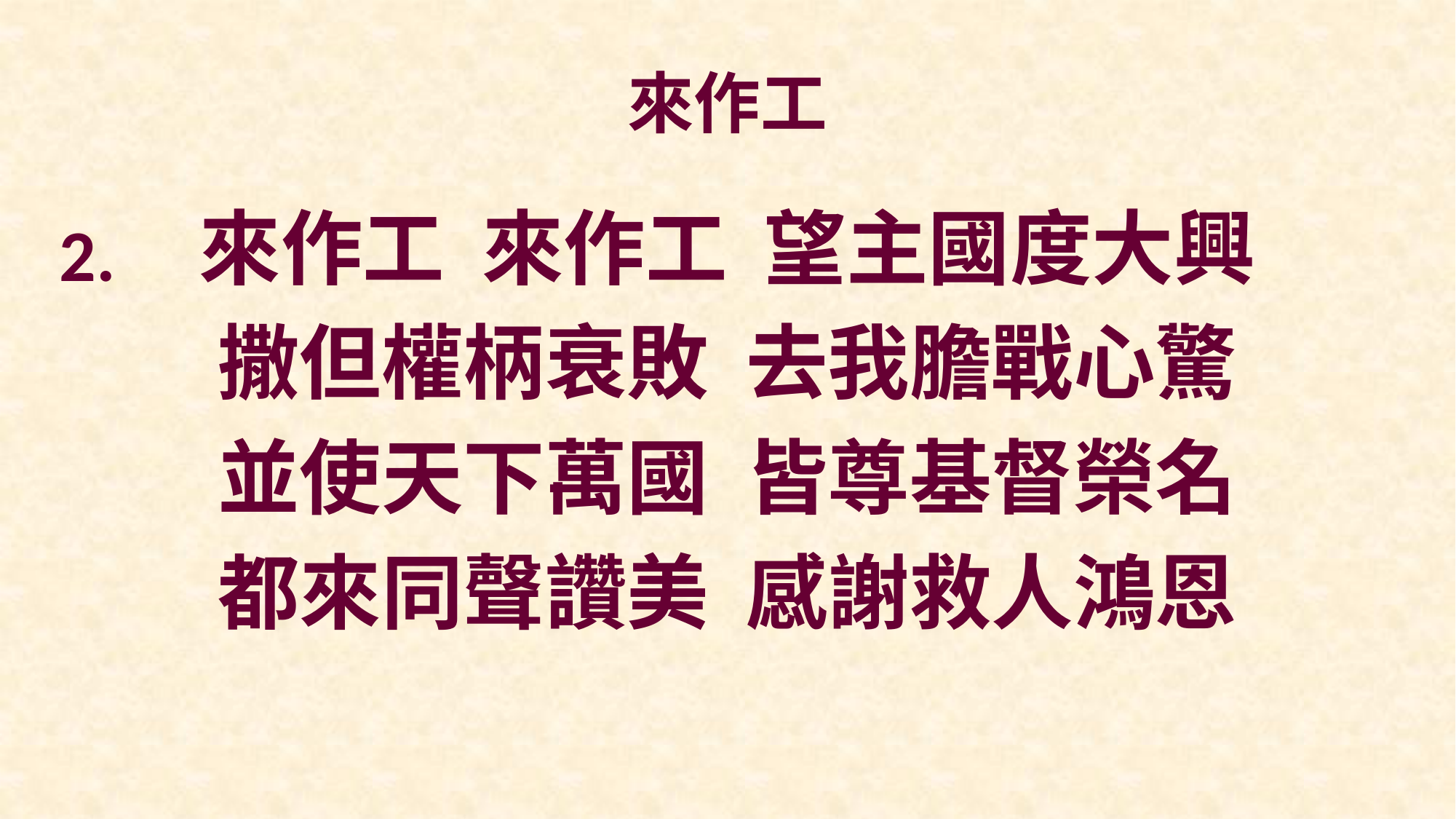

# 來作工
來作工  來作工  望主國度大興
撒但權柄衰敗  去我膽戰心驚
並使天下萬國  皆尊基督榮名
都來同聲讚美  感謝救人鴻恩

2.